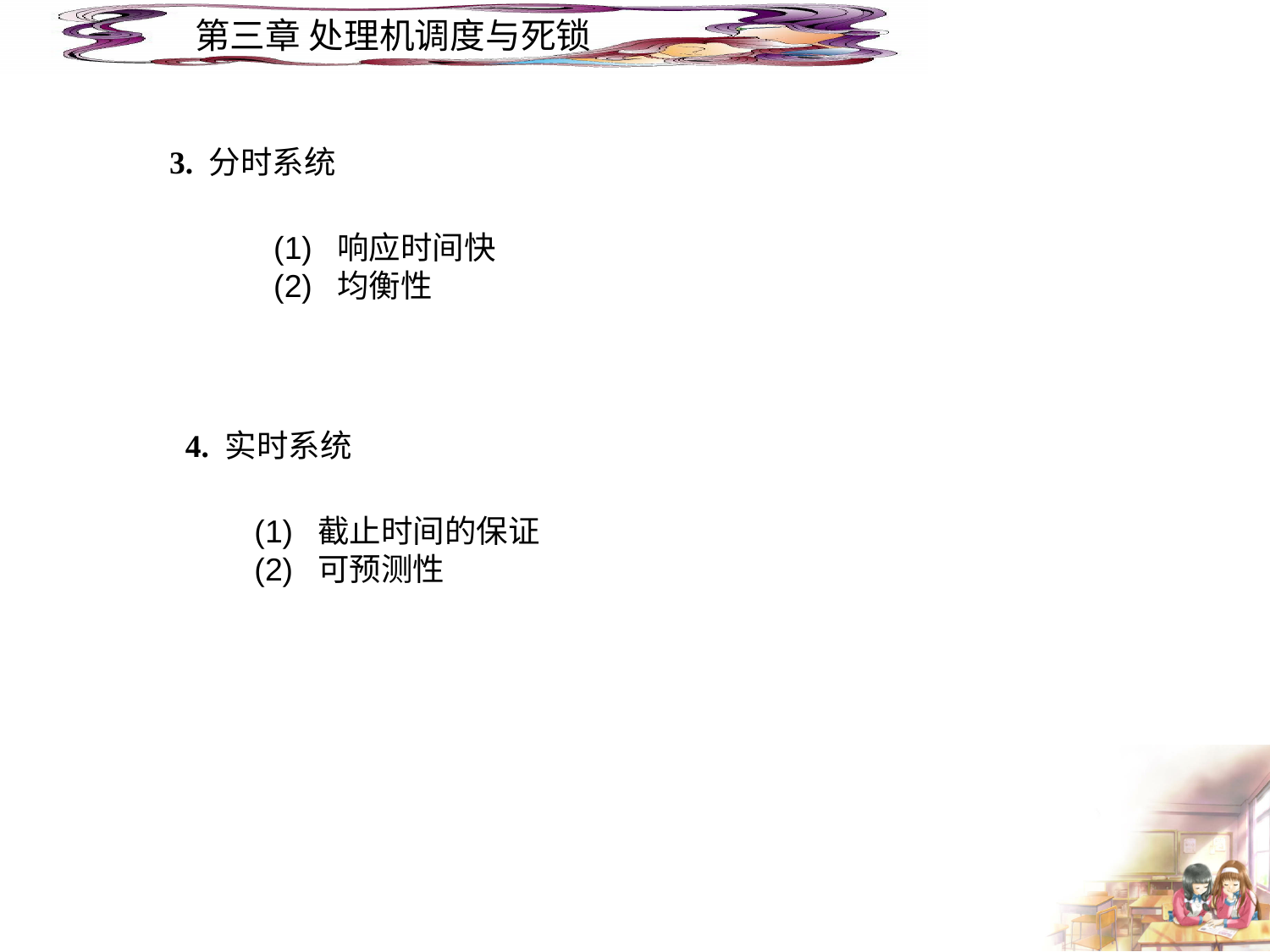

3. 分时系统
响应时间快
均衡性
4. 实时系统
截止时间的保证
可预测性